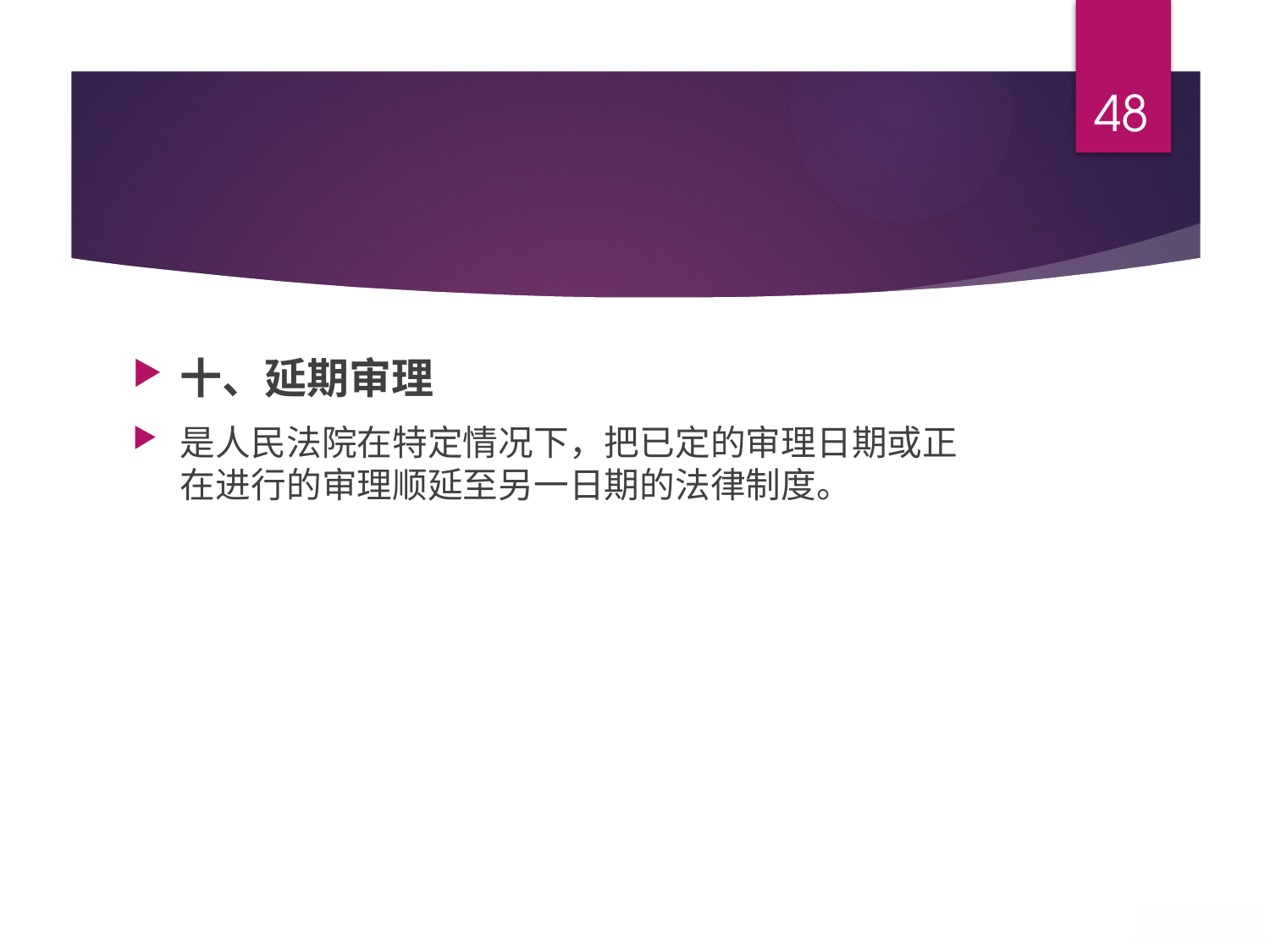

48
#
十、延期审理
是人民法院在特定情况下，把已定的审理日期或正在进行的审理顺延至另一日期的法律制度。